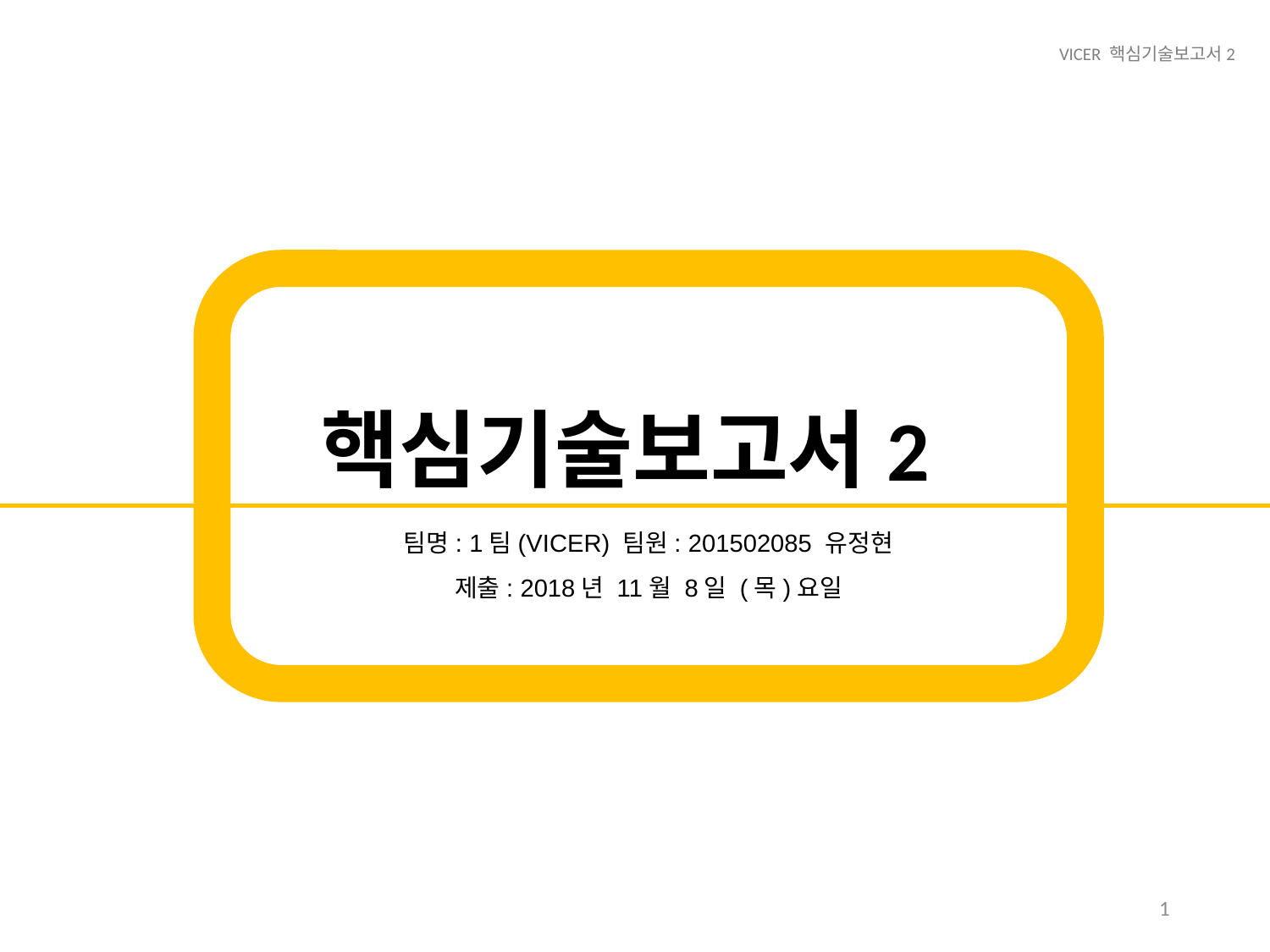

VICER 핵심기술보고서2

# 핵심기술보고서2
팀명: 1팀(VICER) 팀원: 201502085 유정현
제출: 2018년 11월 8일 (목)요일

1